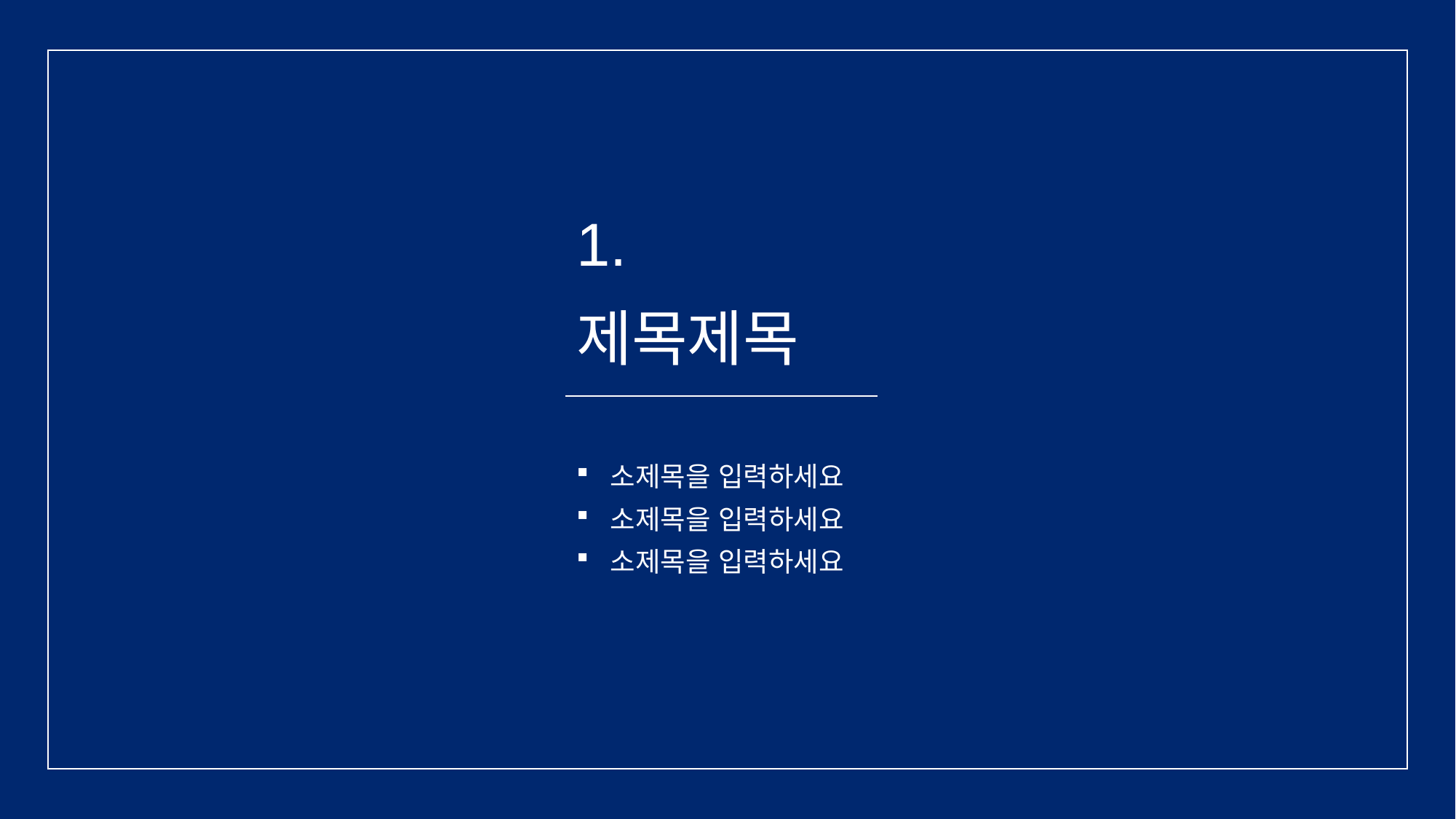

1.
제목제목
소제목을 입력하세요
소제목을 입력하세요
소제목을 입력하세요